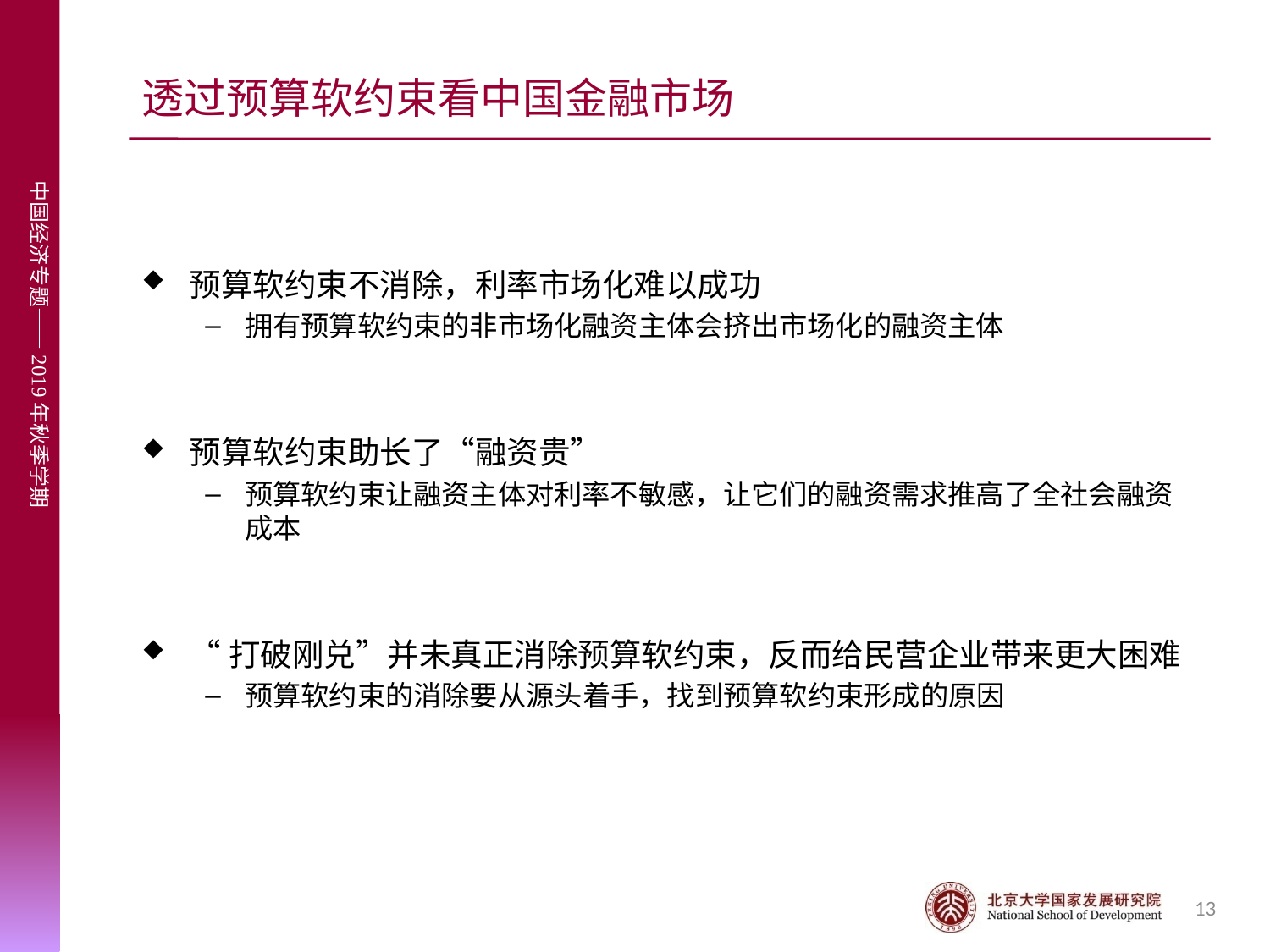

# 透过预算软约束看中国金融市场

预算软约束不消除，利率市场化难以成功
拥有预算软约束的非市场化融资主体会挤出市场化的融资主体

预算软约束助长了“融资贵”
预算软约束让融资主体对利率不敏感，让它们的融资需求推高了全社会融资成本

“打破刚兑”并未真正消除预算软约束，反而给民营企业带来更大困难
预算软约束的消除要从源头着手，找到预算软约束形成的原因
13